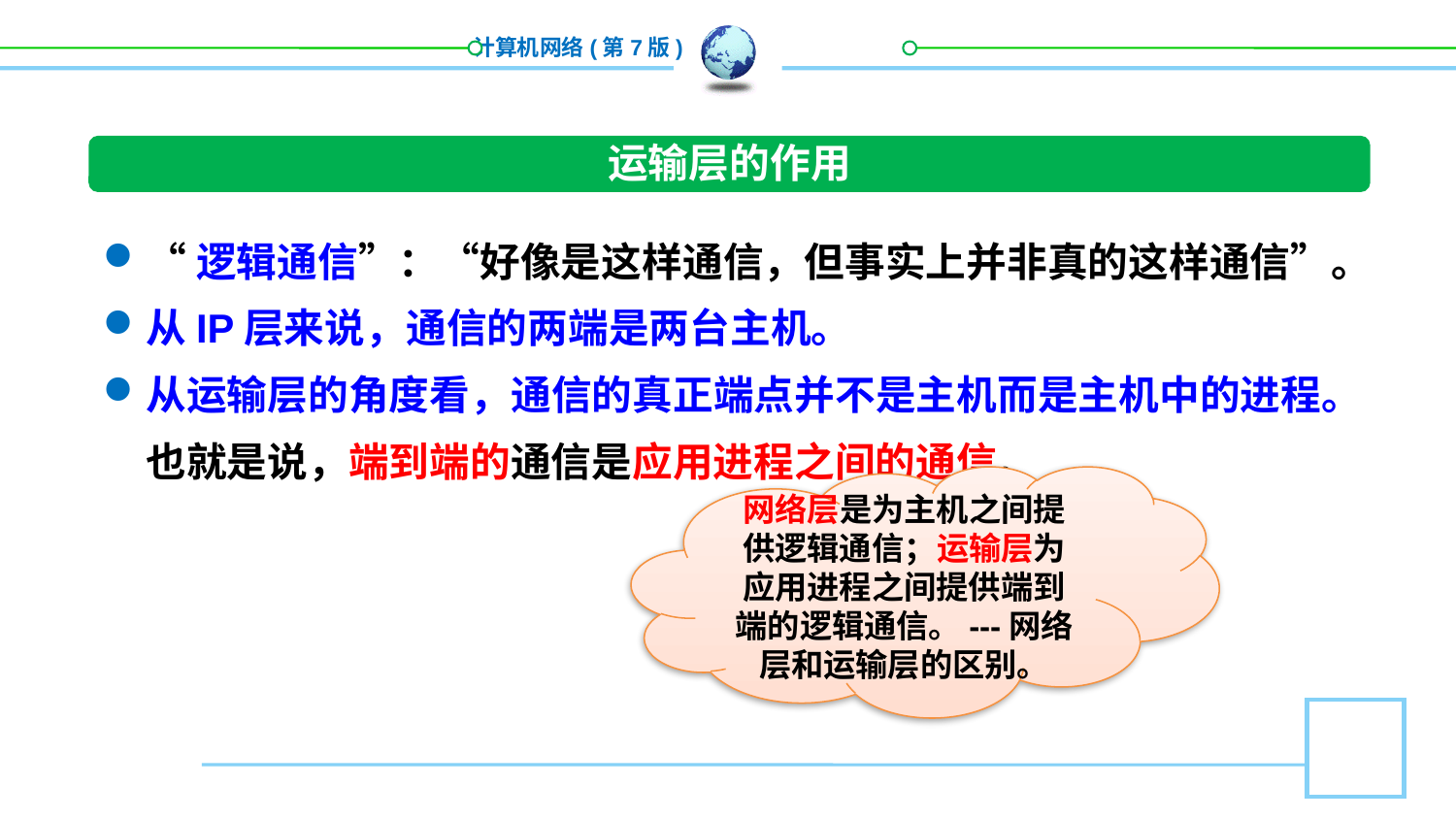

运输层的作用

“逻辑通信”：“好像是这样通信，但事实上并非真的这样通信”。
从IP层来说，通信的两端是两台主机。
从运输层的角度看，通信的真正端点并不是主机而是主机中的进程。也就是说，端到端的通信是应用进程之间的通信。

网络层是为主机之间提供逻辑通信；运输层为应用进程之间提供端到端的逻辑通信。---网络层和运输层的区别。